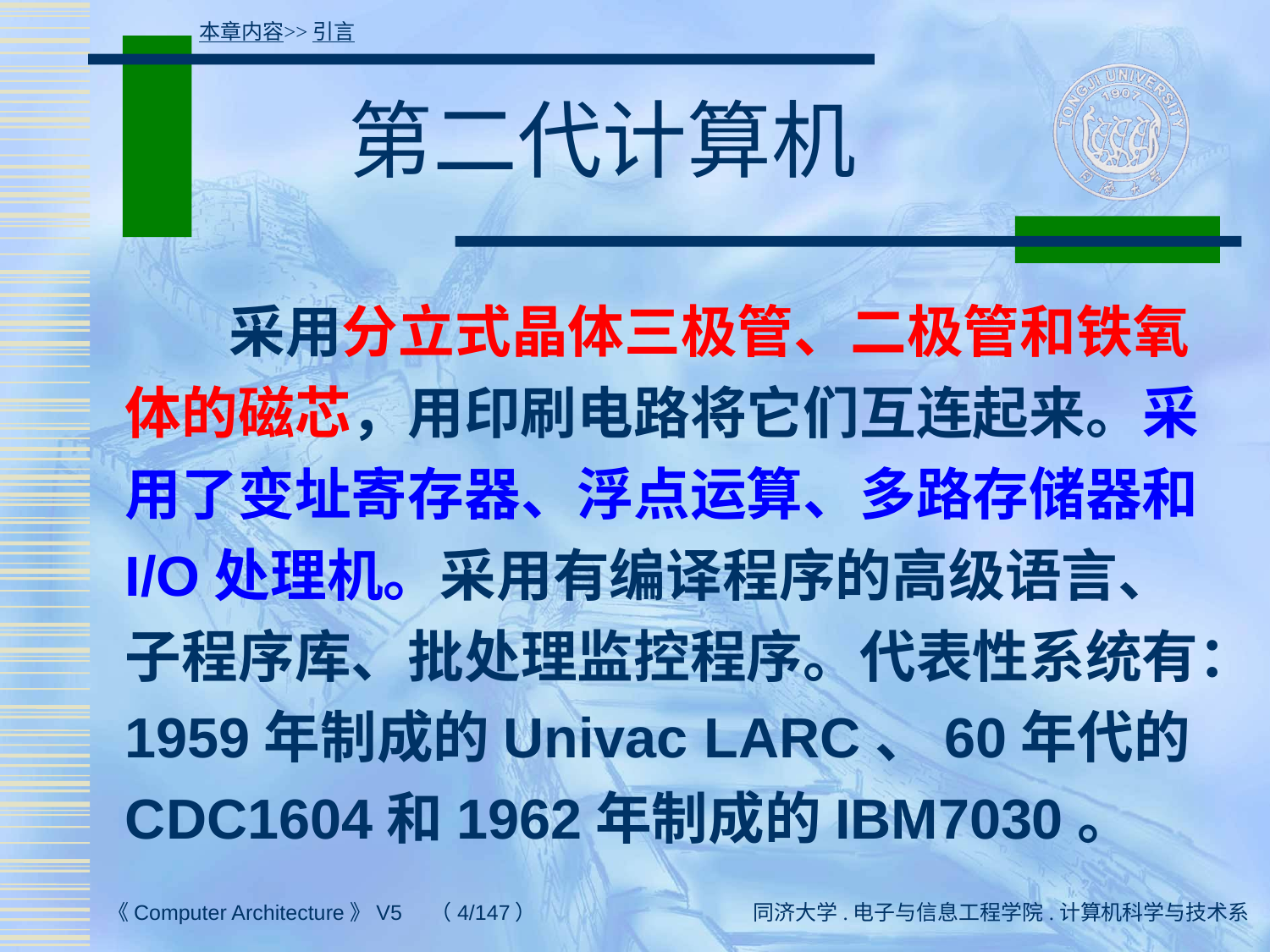

本章内容>>引言
# 第二代计算机
       采用分立式晶体三极管、二极管和铁氧体的磁芯，用印刷电路将它们互连起来。采用了变址寄存器、浮点运算、多路存储器和I/O处理机。采用有编译程序的高级语言、子程序库、批处理监控程序。代表性系统有：1959年制成的Univac LARC、60年代的CDC1604和1962年制成的IBM7030。